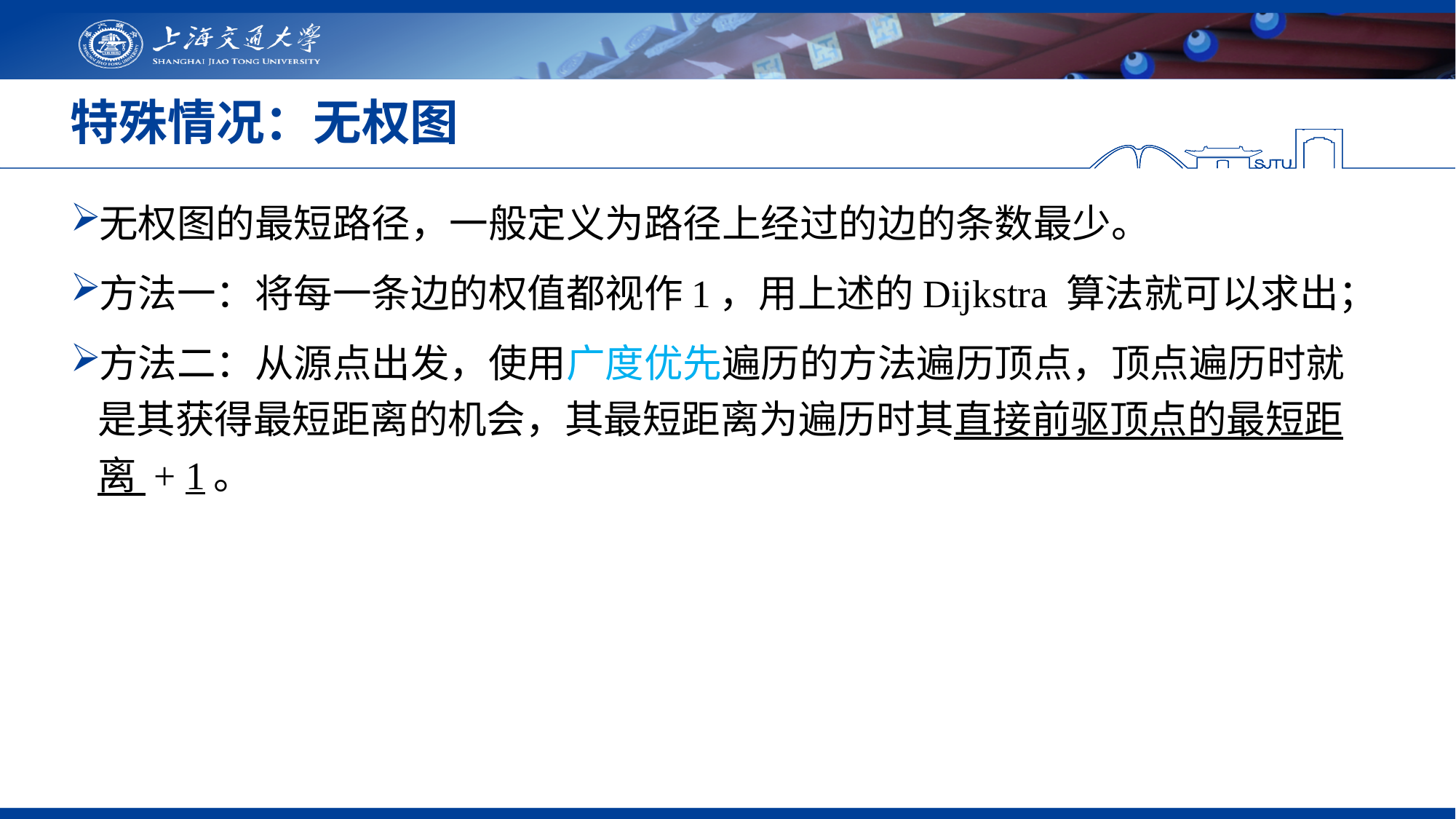

# 特殊情况：无权图
无权图的最短路径，一般定义为路径上经过的边的条数最少。
方法一：将每一条边的权值都视作1，用上述的Dijkstra 算法就可以求出；
方法二：从源点出发，使用广度优先遍历的方法遍历顶点，顶点遍历时就是其获得最短距离的机会，其最短距离为遍历时其直接前驱顶点的最短距离 + 1。